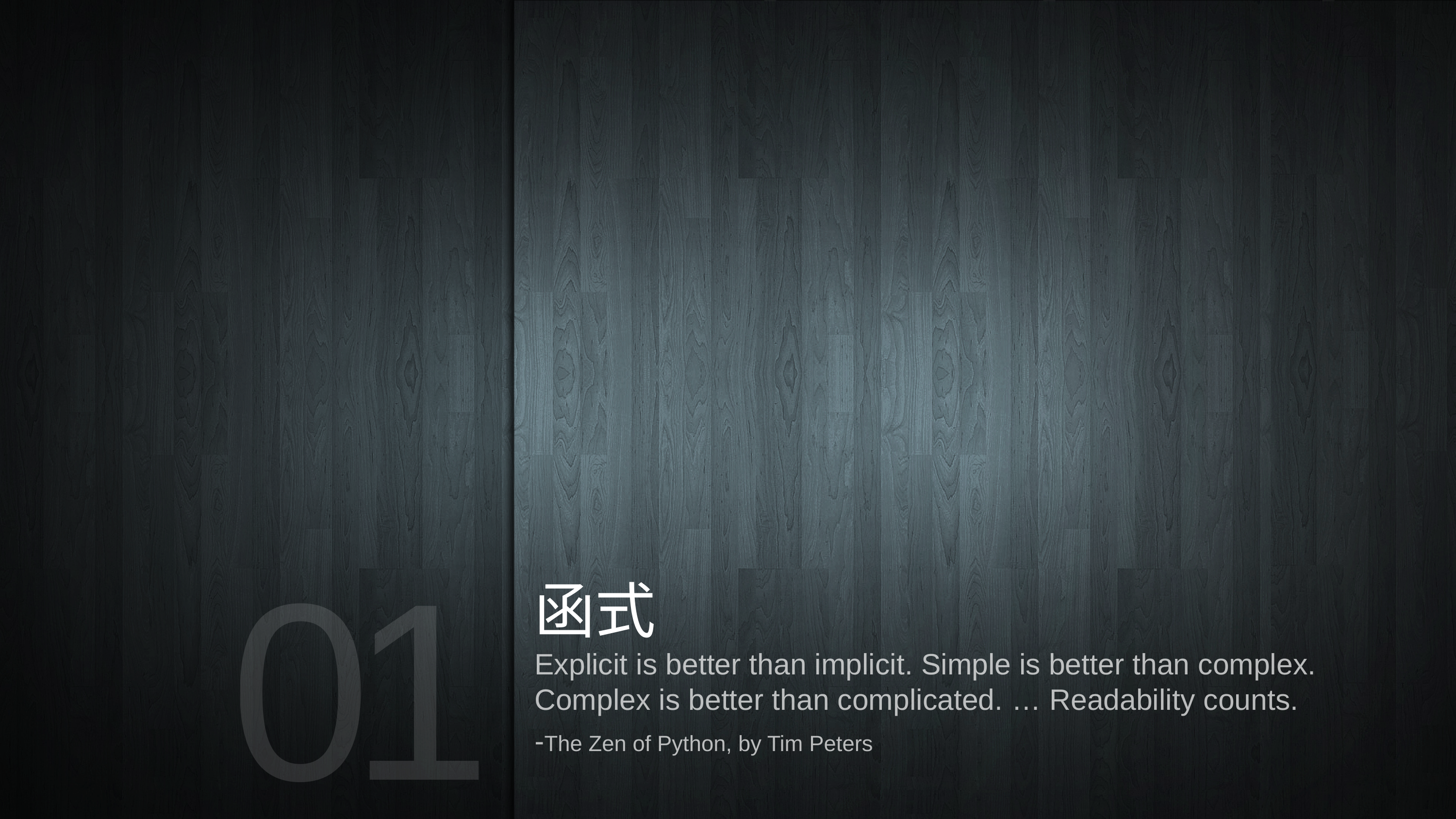

01
# 函式
Explicit is better than implicit. Simple is better than complex. Complex is better than complicated. … Readability counts.
-The Zen of Python, by Tim Peters